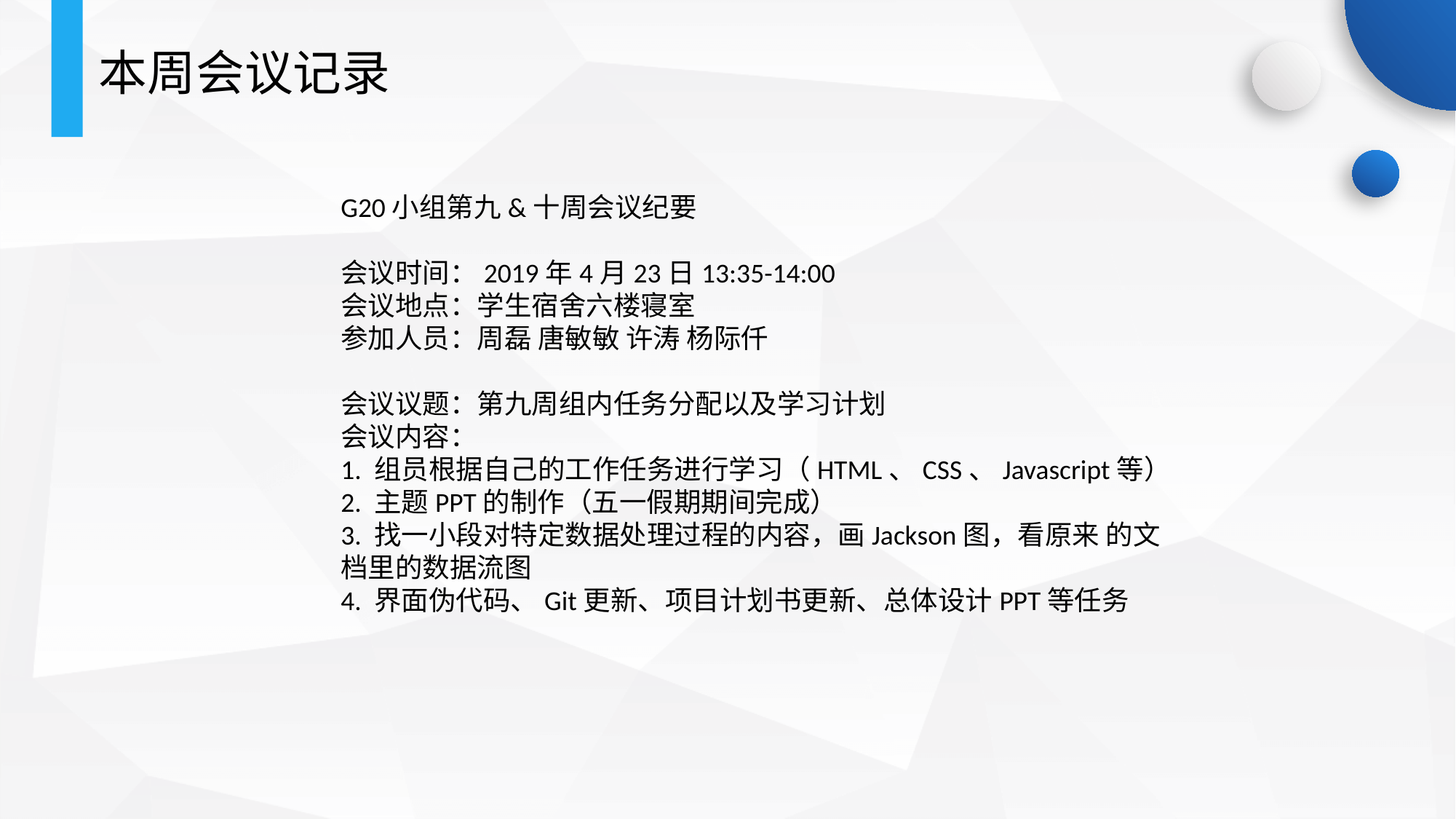

本周会议记录

G20小组第九&十周会议纪要

会议时间：2019年4月23日13:35-14:00
会议地点：学生宿舍六楼寝室
参加人员：周磊 唐敏敏 许涛 杨际仟

会议议题：第九周组内任务分配以及学习计划
会议内容：
1. 组员根据自己的工作任务进行学习（HTML、CSS、Javascript等）
2. 主题PPT的制作（五一假期期间完成）
3. 找一小段对特定数据处理过程的内容，画Jackson图，看原来 的文档里的数据流图
4. 界面伪代码、Git更新、项目计划书更新、总体设计PPT等任务